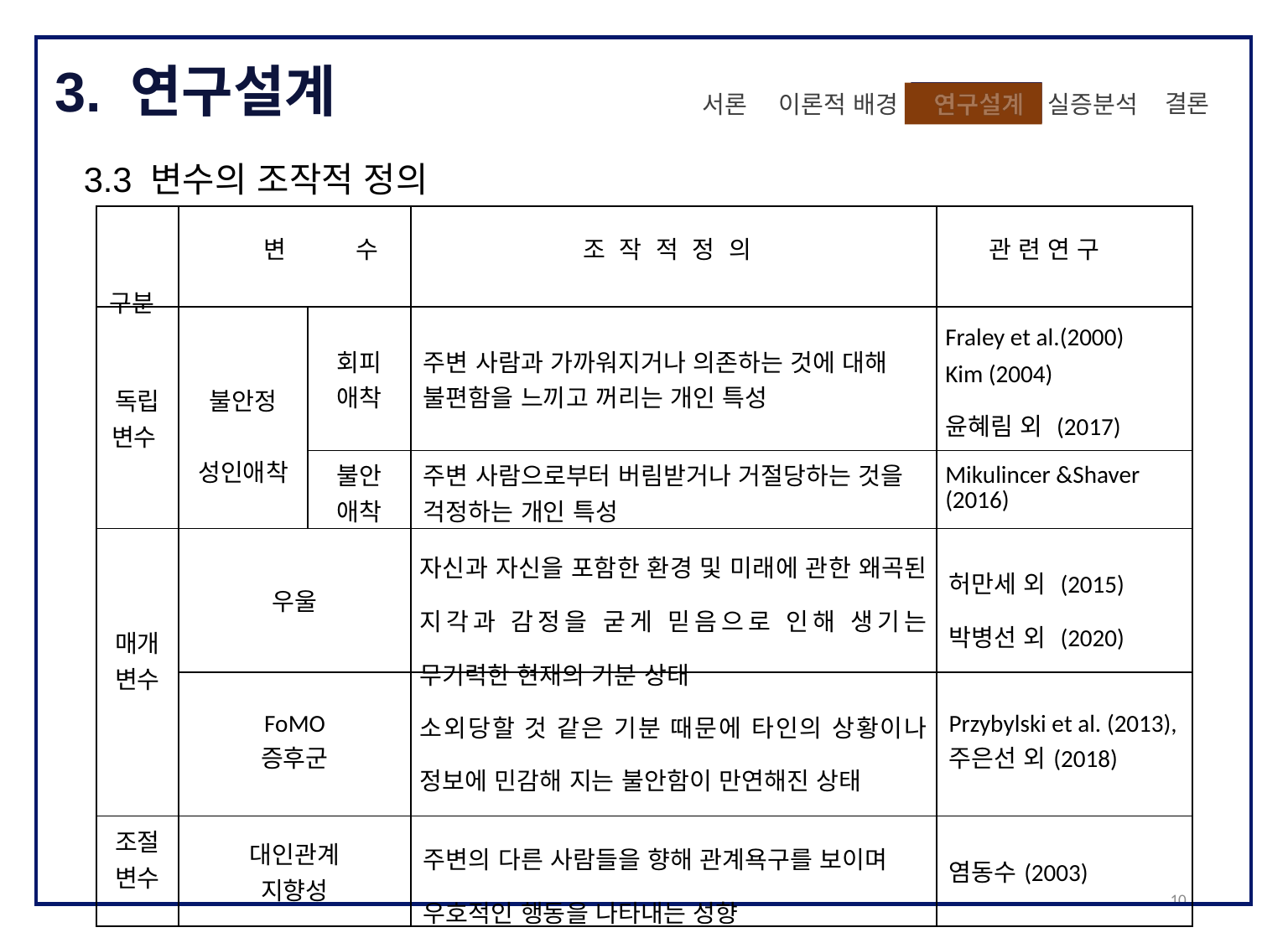

3. 연구설계

 결론
실증분석
이론적 배경
 연구설계
 연구설계
서론
3.3 변수의 조작적 정의
| 구분 | 변 수 |  | 조 작 적 정 의 | 관 련 연 구 |
| --- | --- | --- | --- | --- |
| 독립 변수 | 불안정 성인애착 | 회피 애착 | 주변 사람과 가까워지거나 의존하는 것에 대해 불편함을 느끼고 꺼리는 개인 특성 | Fraley et al.(2000) Kim (2004) 윤혜림 외 (2017) |
|  |  | 불안 애착 | 주변 사람으로부터 버림받거나 거절당하는 것을 걱정하는 개인 특성 | Mikulincer &Shaver (2016) |
| 매개변수 | 우울 |  | 자신과 자신을 포함한 환경 및 미래에 관한 왜곡된 지각과 감정을 굳게 믿음으로 인해 생기는 무기력한 현재의 기분 상태 | 허만세 외 (2015) 박병선 외 (2020) |
|  | FoMO 증후군 |  | 소외당할 것 같은 기분 때문에 타인의 상황이나 정보에 민감해 지는 불안함이 만연해진 상태 | Przybylski et al. (2013), 주은선 외(2018) |
| 조절 변수 | 대인관계 지향성 |  | 주변의 다른 사람들을 향해 관계욕구를 보이며 우호적인 행동을 나타내는 성향 | 염동수(2003) |

10